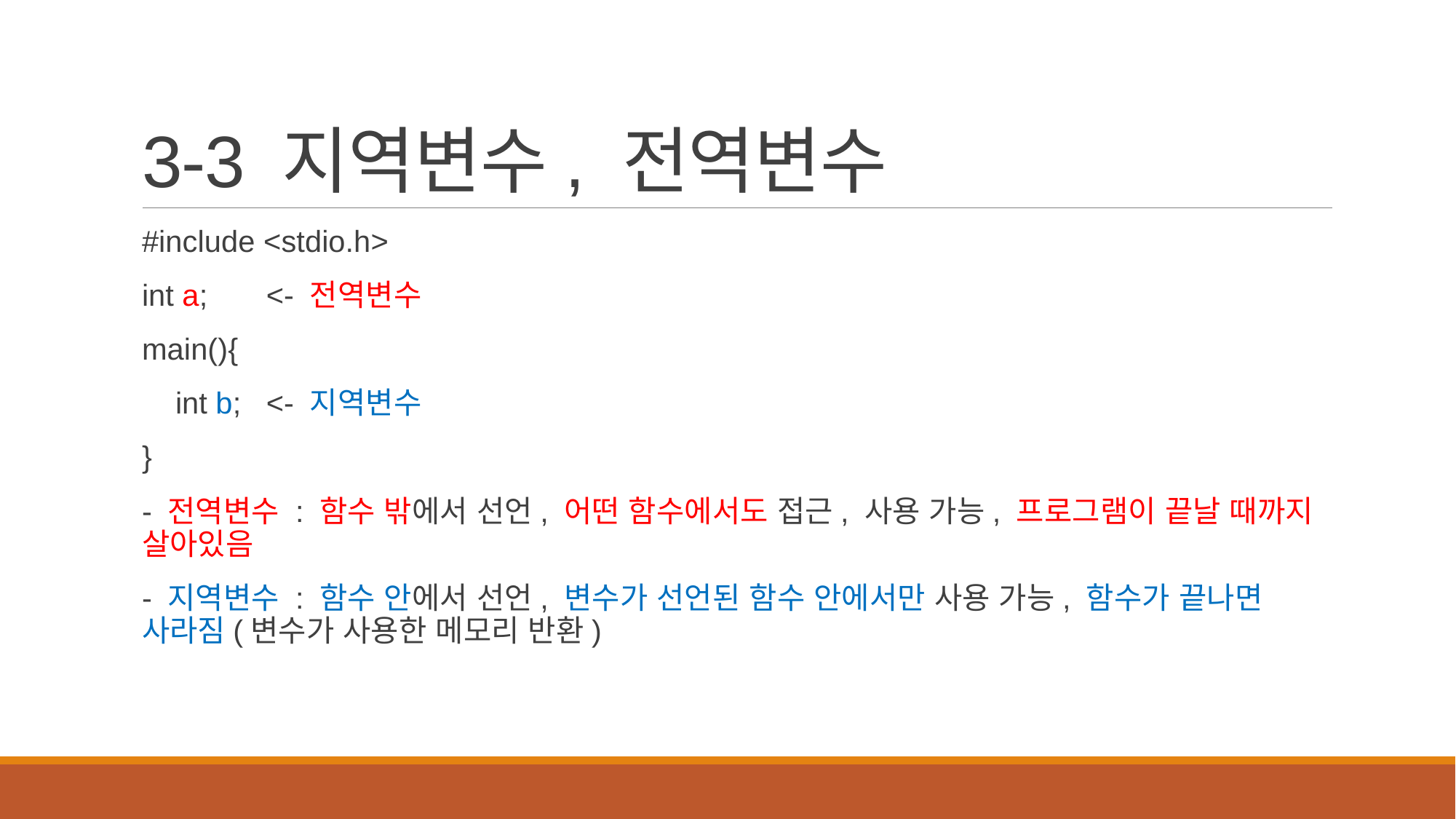

# 3-3 지역변수, 전역변수
#include <stdio.h>
int a;       <- 전역변수
main(){
    int b;   <- 지역변수
}
- 전역변수 : 함수 밖에서 선언, 어떤 함수에서도 접근, 사용 가능, 프로그램이 끝날 때까지 살아있음
- 지역변수 : 함수 안에서 선언, 변수가 선언된 함수 안에서만 사용 가능, 함수가 끝나면 사라짐(변수가 사용한 메모리 반환)